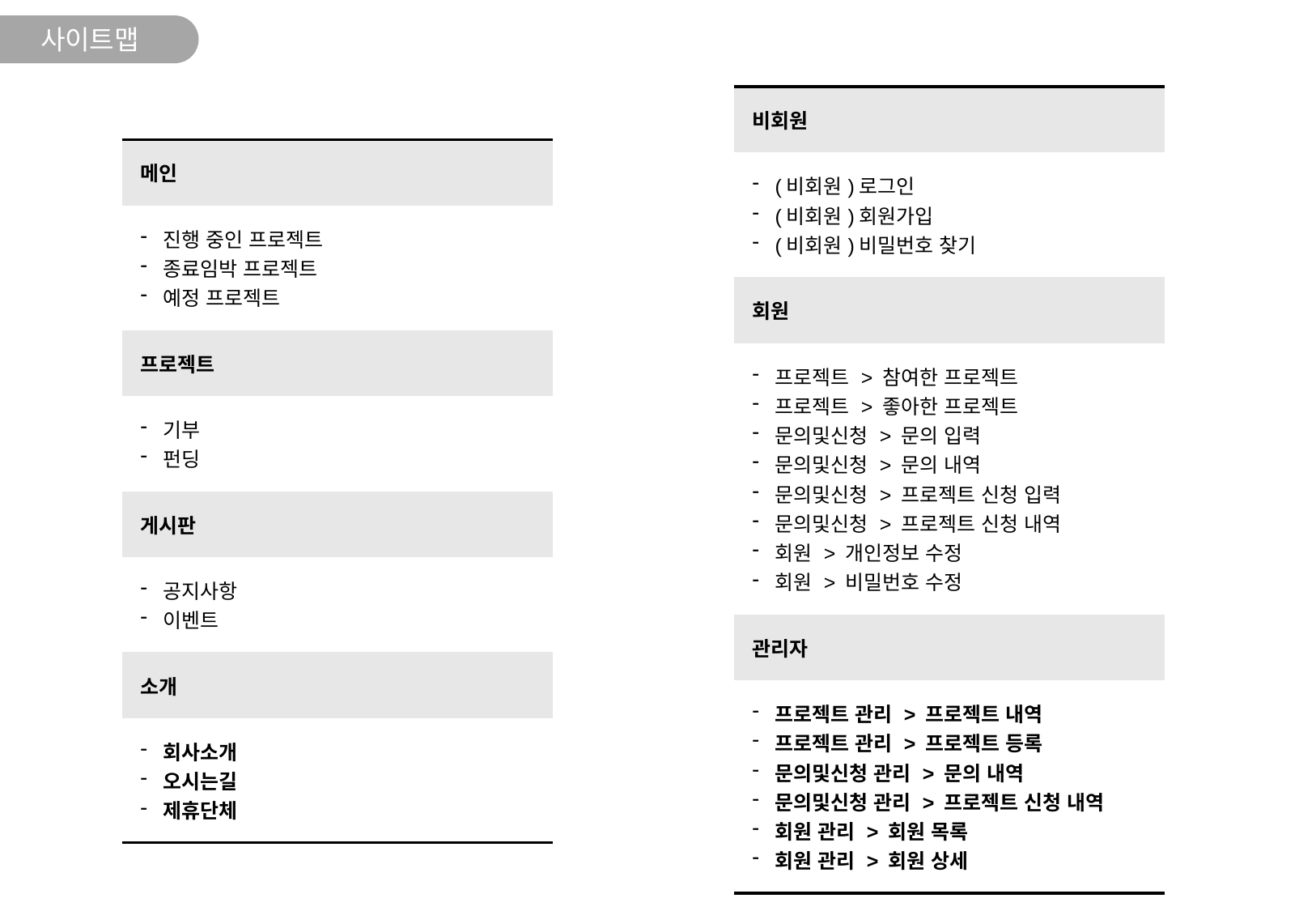

사이트맵
| 비회원 |
| --- |
| (비회원)로그인 (비회원)회원가입 (비회원)비밀번호 찾기 |
| 회원 |
| 프로젝트 > 참여한 프로젝트 프로젝트 > 좋아한 프로젝트 문의및신청 > 문의 입력 문의및신청 > 문의 내역 문의및신청 > 프로젝트 신청 입력 문의및신청 > 프로젝트 신청 내역 회원 > 개인정보 수정 회원 > 비밀번호 수정 |
| 관리자 |
| 프로젝트 관리 > 프로젝트 내역 프로젝트 관리 > 프로젝트 등록 문의및신청 관리 > 문의 내역 문의및신청 관리 > 프로젝트 신청 내역 회원 관리 > 회원 목록 회원 관리 > 회원 상세 |
| 메인 |
| --- |
| 진행 중인 프로젝트 종료임박 프로젝트 예정 프로젝트 |
| 프로젝트 |
| 기부 펀딩 |
| 게시판 |
| 공지사항 이벤트 |
| 소개 |
| 회사소개 오시는길 제휴단체 |